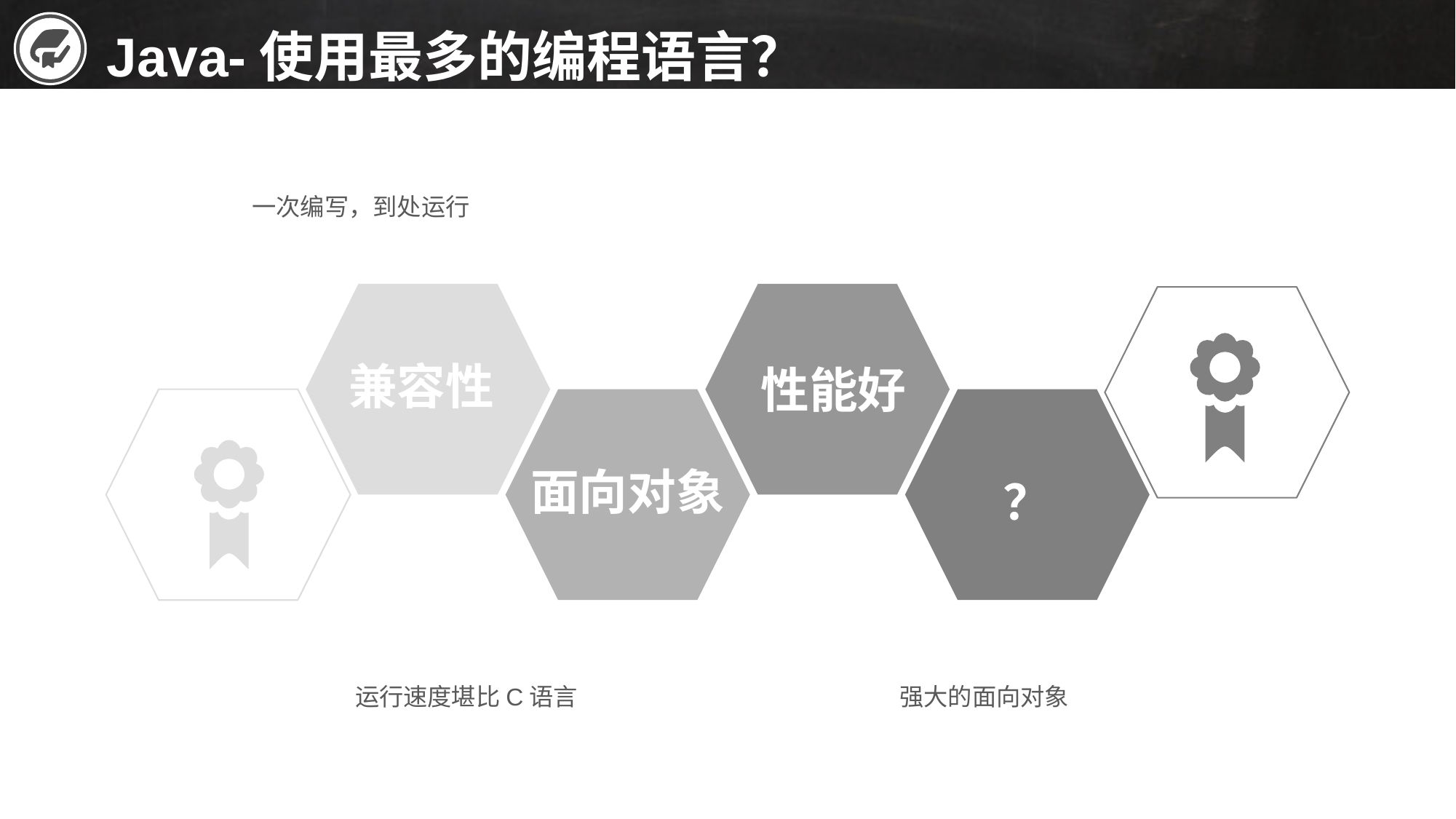

Java-使用最多的编程语言？

一次编写，到处运行

兼容性
性能好

面向对象
？
运行速度堪比C语言
强大的面向对象